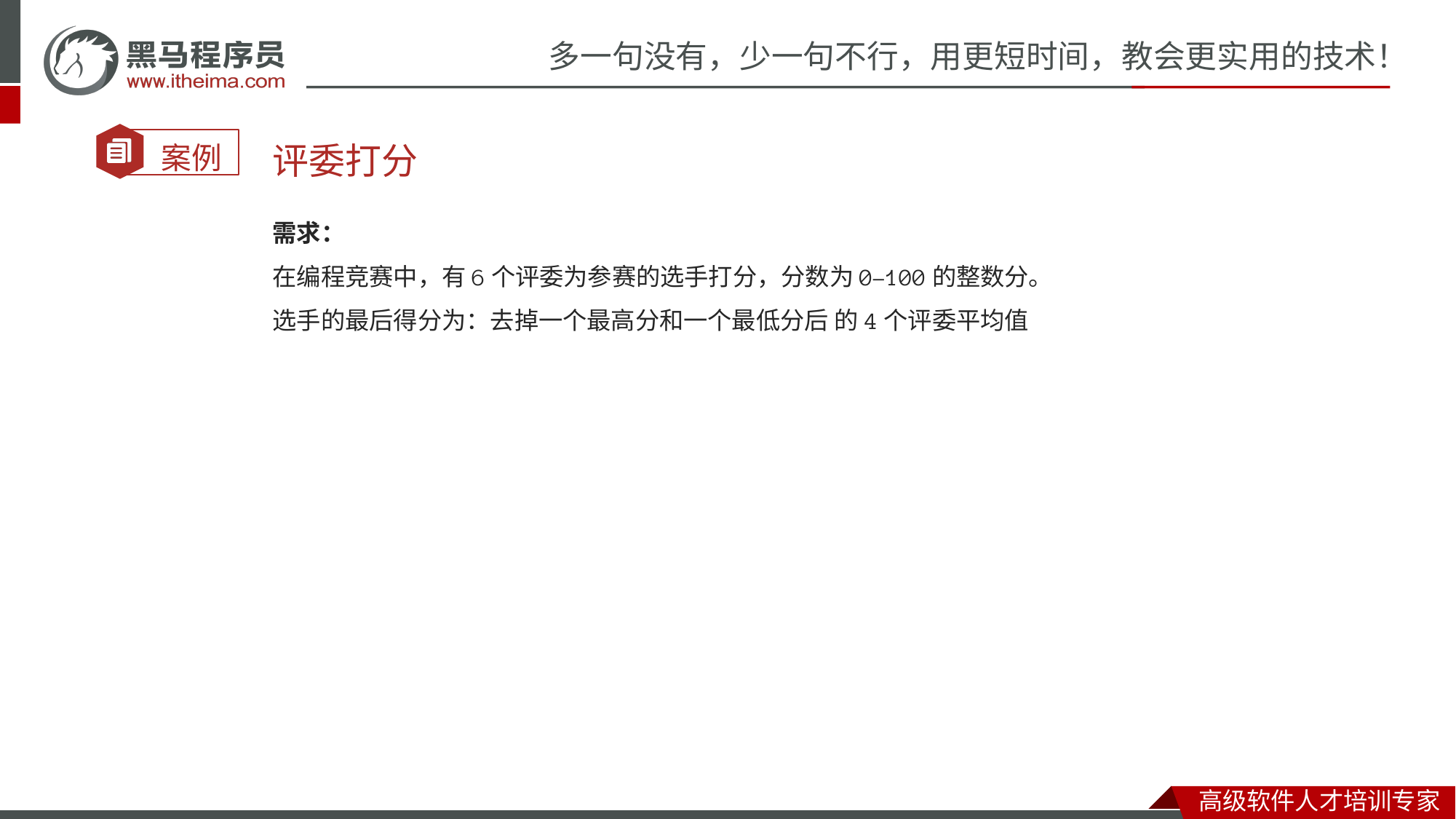

评委打分
需求：
在编程竞赛中，有6个评委为参赛的选手打分，分数为0-100的整数分。​
选手的最后得分为：去掉一个最高分和一个最低分后 的4个评委平均值